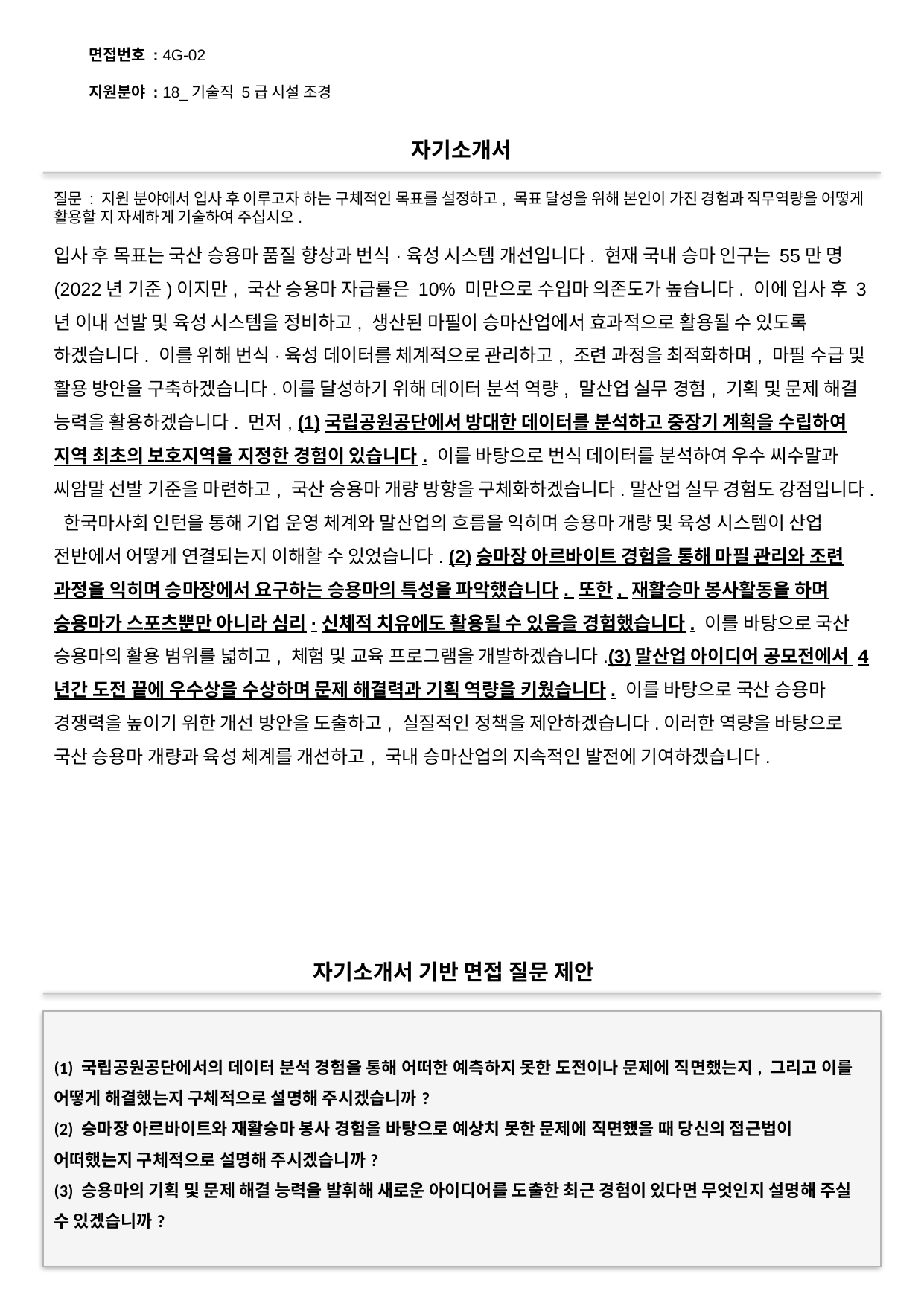

면접번호 : 4G-02

지원분야 : 18_기술직 5급 시설 조경
#

자기소개서

질문 : 지원 분야에서 입사 후 이루고자 하는 구체적인 목표를 설정하고, 목표 달성을 위해 본인이 가진 경험과 직무역량을 어떻게 활용할 지 자세하게 기술하여 주십시오.

입사 후 목표는 국산 승용마 품질 향상과 번식·육성 시스템 개선입니다. 현재 국내 승마 인구는 55만 명(2022년 기준)이지만, 국산 승용마 자급률은 10% 미만으로 수입마 의존도가 높습니다. 이에 입사 후 3년 이내 선발 및 육성 시스템을 정비하고, 생산된 마필이 승마산업에서 효과적으로 활용될 수 있도록 하겠습니다. 이를 위해 번식·육성 데이터를 체계적으로 관리하고, 조련 과정을 최적화하며, 마필 수급 및 활용 방안을 구축하겠습니다.이를 달성하기 위해 데이터 분석 역량, 말산업 실무 경험, 기획 및 문제 해결 능력을 활용하겠습니다. 먼저, (1)국립공원공단에서 방대한 데이터를 분석하고 중장기 계획을 수립하여 지역 최초의 보호지역을 지정한 경험이 있습니다. 이를 바탕으로 번식 데이터를 분석하여 우수 씨수말과 씨암말 선발 기준을 마련하고, 국산 승용마 개량 방향을 구체화하겠습니다.말산업 실무 경험도 강점입니다. 한국마사회 인턴을 통해 기업 운영 체계와 말산업의 흐름을 익히며 승용마 개량 및 육성 시스템이 산업 전반에서 어떻게 연결되는지 이해할 수 있었습니다. (2)승마장 아르바이트 경험을 통해 마필 관리와 조련 과정을 익히며 승마장에서 요구하는 승용마의 특성을 파악했습니다. 또한, 재활승마 봉사활동을 하며 승용마가 스포츠뿐만 아니라 심리·신체적 치유에도 활용될 수 있음을 경험했습니다. 이를 바탕으로 국산 승용마의 활용 범위를 넓히고, 체험 및 교육 프로그램을 개발하겠습니다.(3)말산업 아이디어 공모전에서 4년간 도전 끝에 우수상을 수상하며 문제 해결력과 기획 역량을 키웠습니다. 이를 바탕으로 국산 승용마 경쟁력을 높이기 위한 개선 방안을 도출하고, 실질적인 정책을 제안하겠습니다.이러한 역량을 바탕으로 국산 승용마 개량과 육성 체계를 개선하고, 국내 승마산업의 지속적인 발전에 기여하겠습니다.

자기소개서 기반 면접 질문 제안

(1) 국립공원공단에서의 데이터 분석 경험을 통해 어떠한 예측하지 못한 도전이나 문제에 직면했는지, 그리고 이를 어떻게 해결했는지 구체적으로 설명해 주시겠습니까?
(2) 승마장 아르바이트와 재활승마 봉사 경험을 바탕으로 예상치 못한 문제에 직면했을 때 당신의 접근법이 어떠했는지 구체적으로 설명해 주시겠습니까?
(3) 승용마의 기획 및 문제 해결 능력을 발휘해 새로운 아이디어를 도출한 최근 경험이 있다면 무엇인지 설명해 주실 수 있겠습니까?